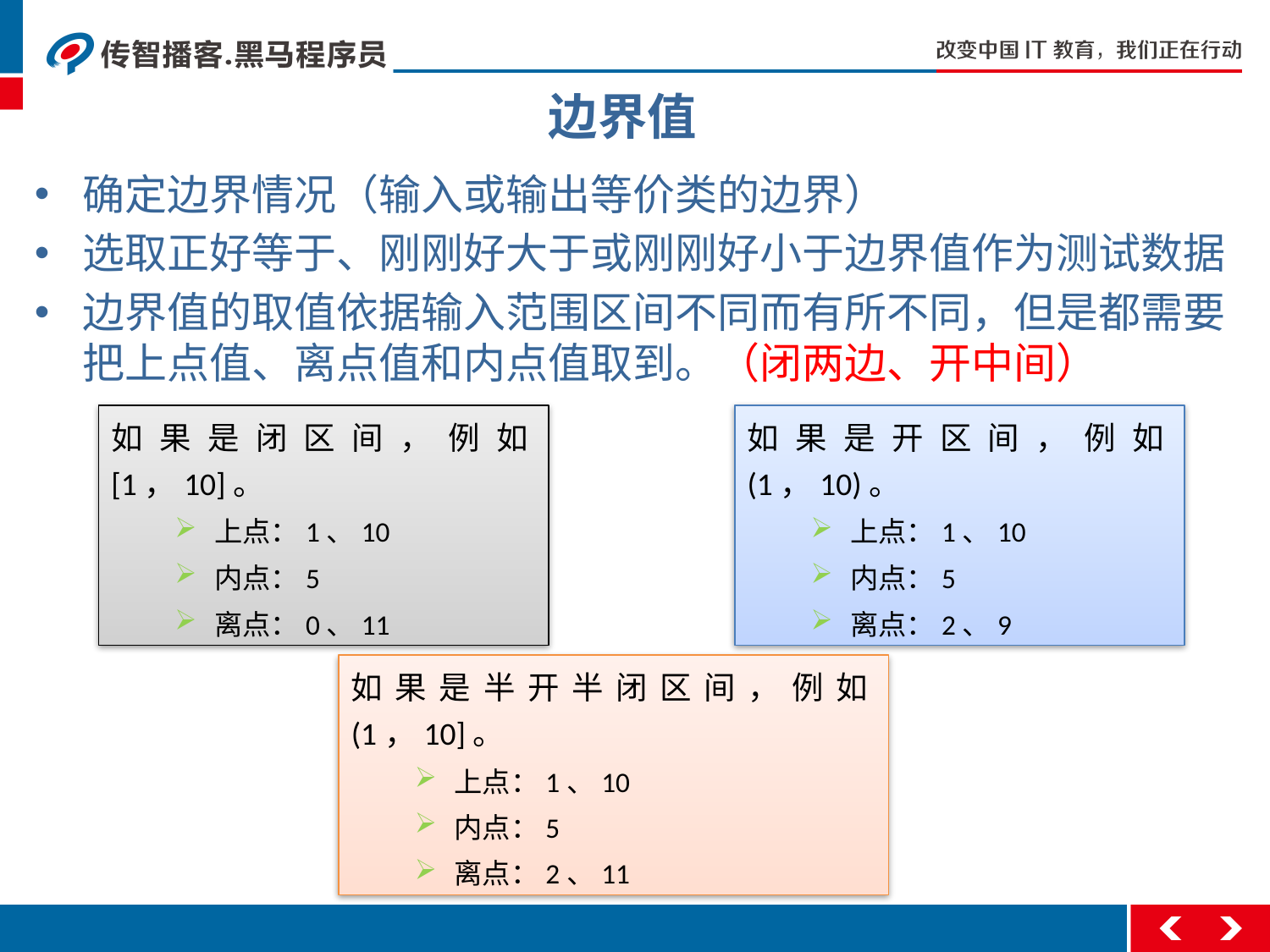

边界值
确定边界情况（输入或输出等价类的边界）
选取正好等于、刚刚好大于或刚刚好小于边界值作为测试数据
边界值的取值依据输入范围区间不同而有所不同，但是都需要把上点值、离点值和内点值取到。（闭两边、开中间）

如果是开区间，例如(1，10)。
上点：1、10
内点：5
离点：2、9
如果是闭区间，例如[1，10]。
上点：1、10
内点：5
离点：0、11
如果是半开半闭区间，例如(1，10]。
上点：1、10
内点：5
离点：2、11